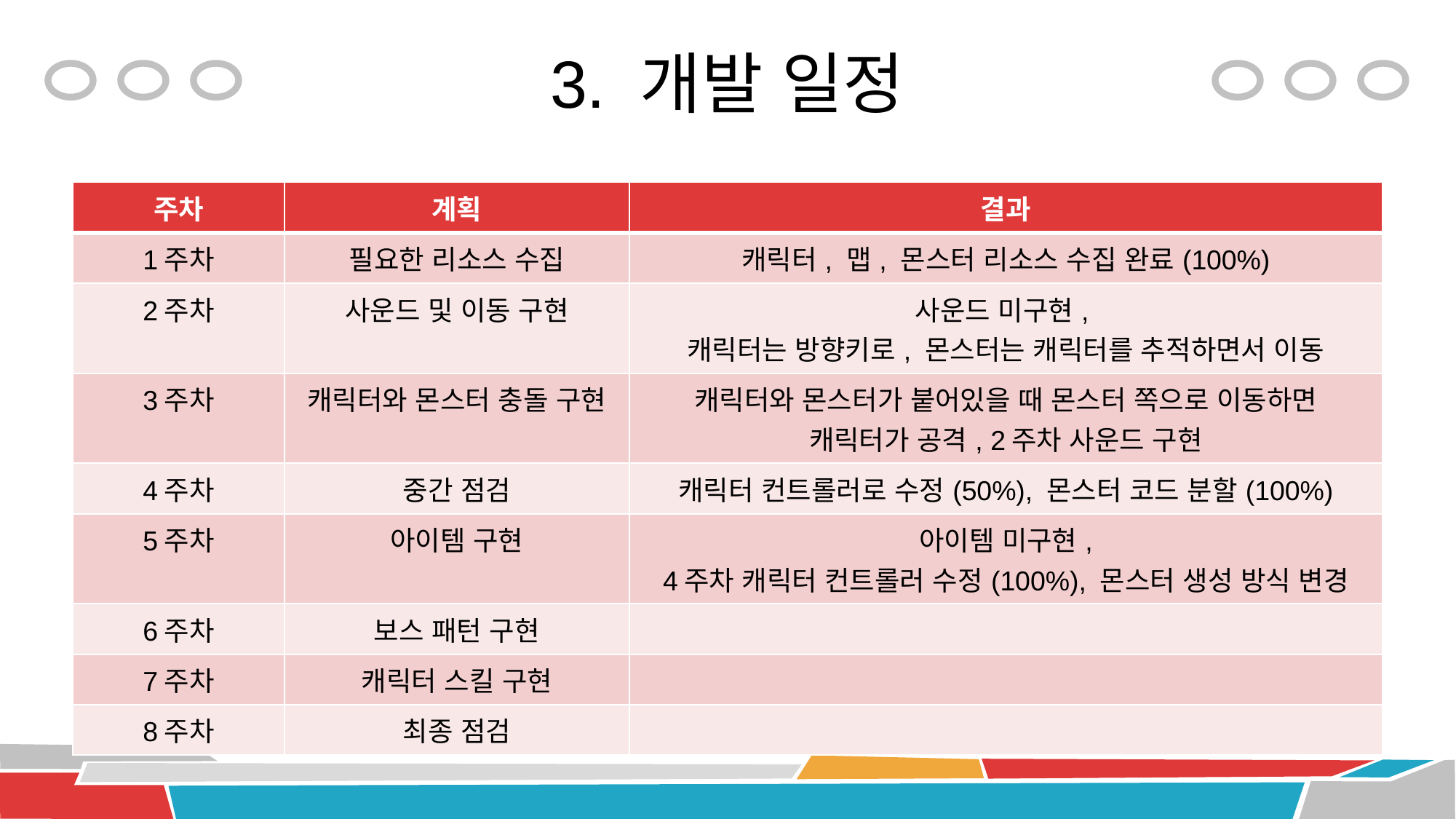

# 3. 개발 일정
| 주차 | 계획 | 결과 |
| --- | --- | --- |
| 1주차 | 필요한 리소스 수집 | 캐릭터, 맵, 몬스터 리소스 수집 완료(100%) |
| 2주차 | 사운드 및 이동 구현 | 사운드 미구현, 캐릭터는 방향키로, 몬스터는 캐릭터를 추적하면서 이동 |
| 3주차 | 캐릭터와 몬스터 충돌 구현 | 캐릭터와 몬스터가 붙어있을 때 몬스터 쪽으로 이동하면 캐릭터가 공격, 2주차 사운드 구현 |
| 4주차 | 중간 점검 | 캐릭터 컨트롤러로 수정(50%), 몬스터 코드 분할(100%) |
| 5주차 | 아이템 구현 | 아이템 미구현, 4주차 캐릭터 컨트롤러 수정(100%), 몬스터 생성 방식 변경 |
| 6주차 | 보스 패턴 구현 |  |
| 7주차 | 캐릭터 스킬 구현 |  |
| 8주차 | 최종 점검 |  |